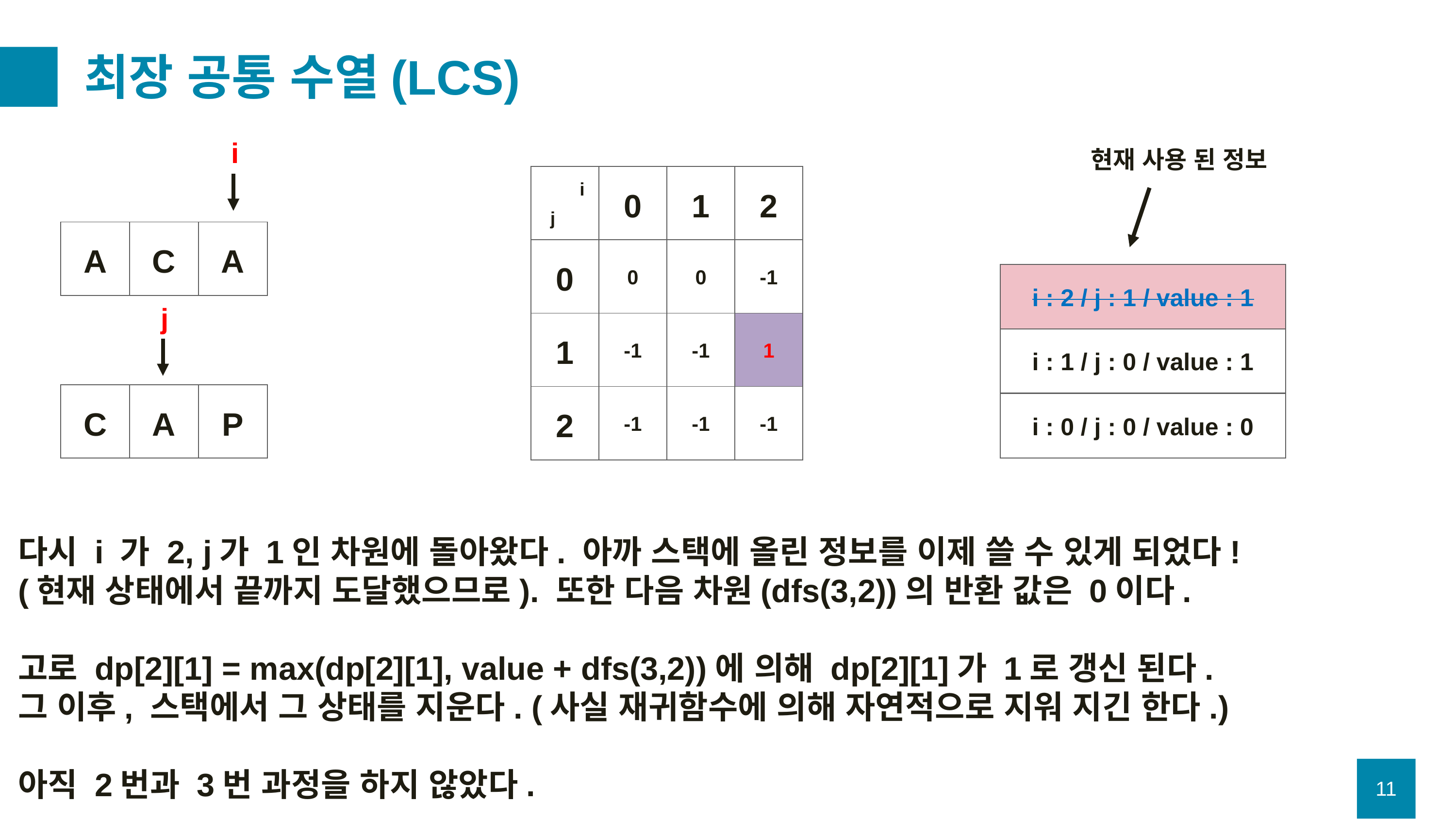

# 최장 공통 수열(LCS)
i
현재 사용 된 정보
|  | 0 | 1 | 2 |
| --- | --- | --- | --- |
| 0 | 0 | 0 | -1 |
| 1 | -1 | -1 | 1 |
| 2 | -1 | -1 | -1 |
i
j
| A | C | A |
| --- | --- | --- |
i : 2 / j : 1 / value : 1
j
i : 1 / j : 0 / value : 1
| C | A | P |
| --- | --- | --- |
i : 0 / j : 0 / value : 0
다시 i 가 2, j가 1인 차원에 돌아왔다. 아까 스택에 올린 정보를 이제 쓸 수 있게 되었다!
(현재 상태에서 끝까지 도달했으므로). 또한 다음 차원(dfs(3,2))의 반환 값은 0이다.

고로 dp[2][1] = max(dp[2][1], value + dfs(3,2))에 의해 dp[2][1]가 1로 갱신 된다.
그 이후, 스택에서 그 상태를 지운다. (사실 재귀함수에 의해 자연적으로 지워 지긴 한다.)

아직 2번과 3번 과정을 하지 않았다.
11